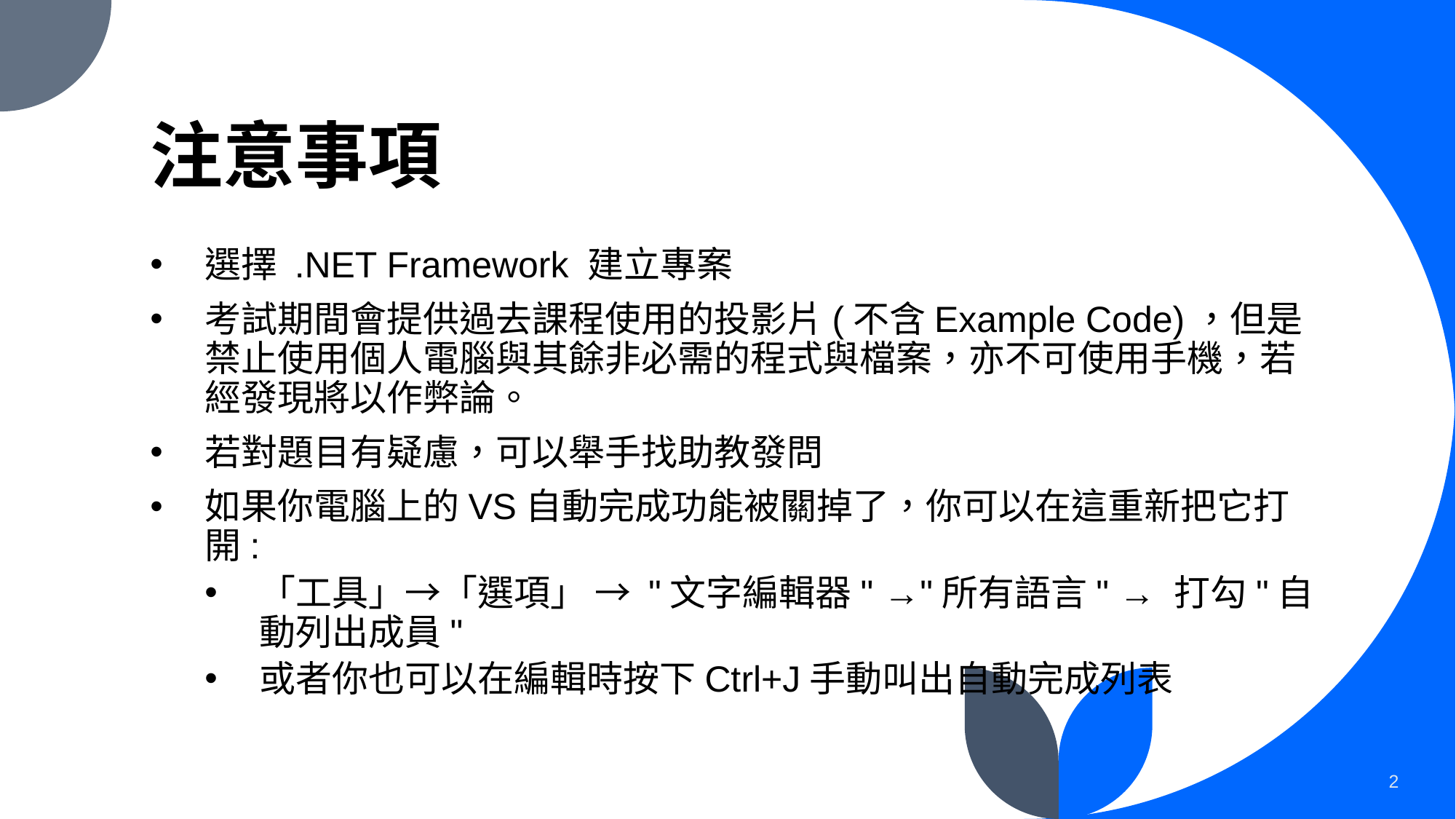

# 注意事項
選擇 .NET Framework 建立專案
考試期間會提供過去課程使用的投影片(不含Example Code)，但是禁止使用個人電腦與其餘非必需的程式與檔案，亦不可使用手機，若經發現將以作弊論。
若對題目有疑慮，可以舉手找助教發問
如果你電腦上的VS自動完成功能被關掉了，你可以在這重新把它打開:
「工具」→「選項」 → "文字編輯器" →"所有語言" → 打勾"自動列出成員"
或者你也可以在編輯時按下Ctrl+J手動叫出自動完成列表
2